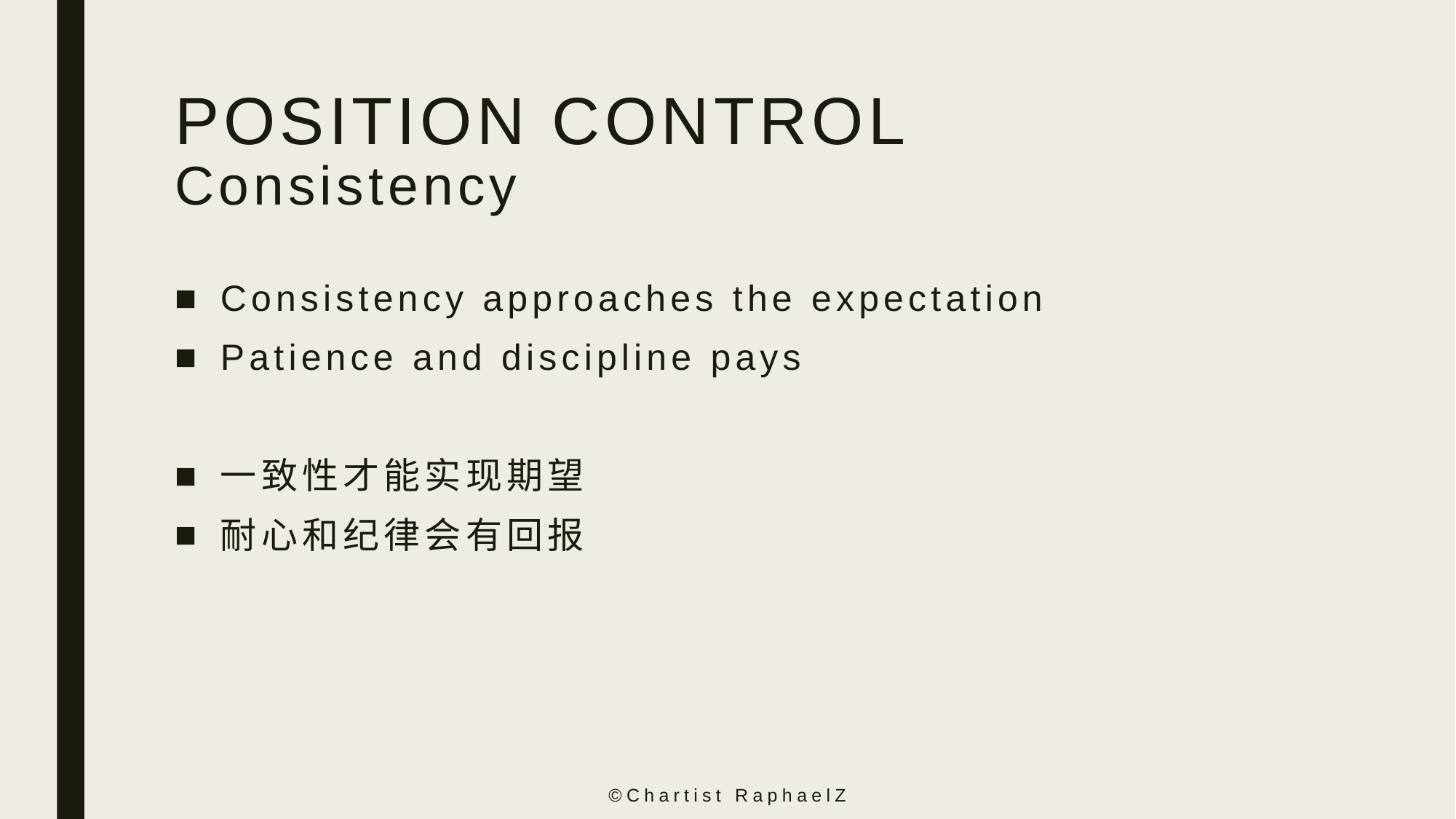

# POSITION CONTROL Consistency
Consistency approaches the expectation
Patience and discipline pays

一致性才能实现期望
耐心和纪律会有回报
©️Chartist RaphaelZ